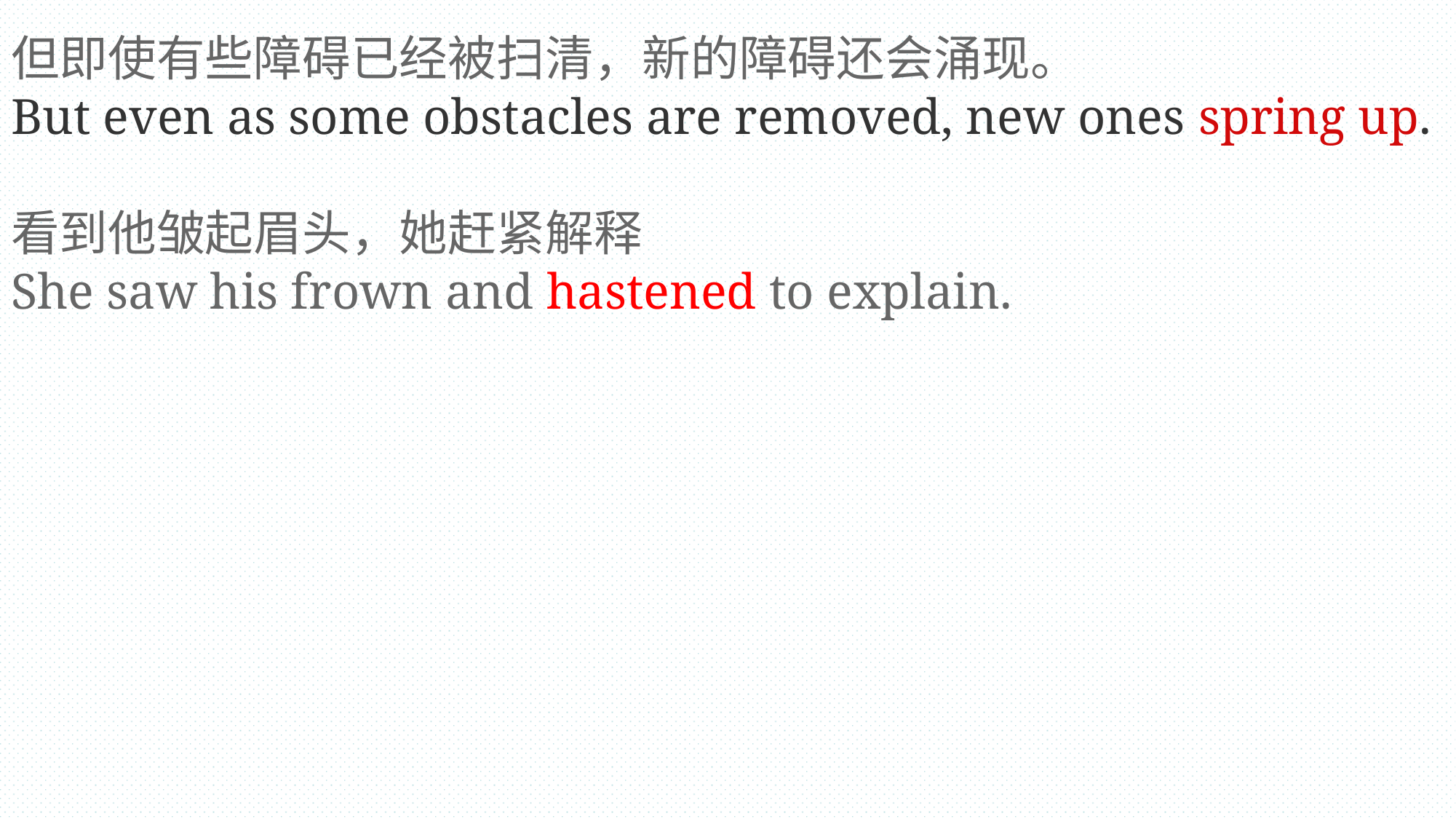

但即使有些障碍已经被扫清，新的障碍还会涌现。
But even as some obstacles are removed, new ones spring up.

看到他皱起眉头，她赶紧解释
She saw his frown and hastened to explain.